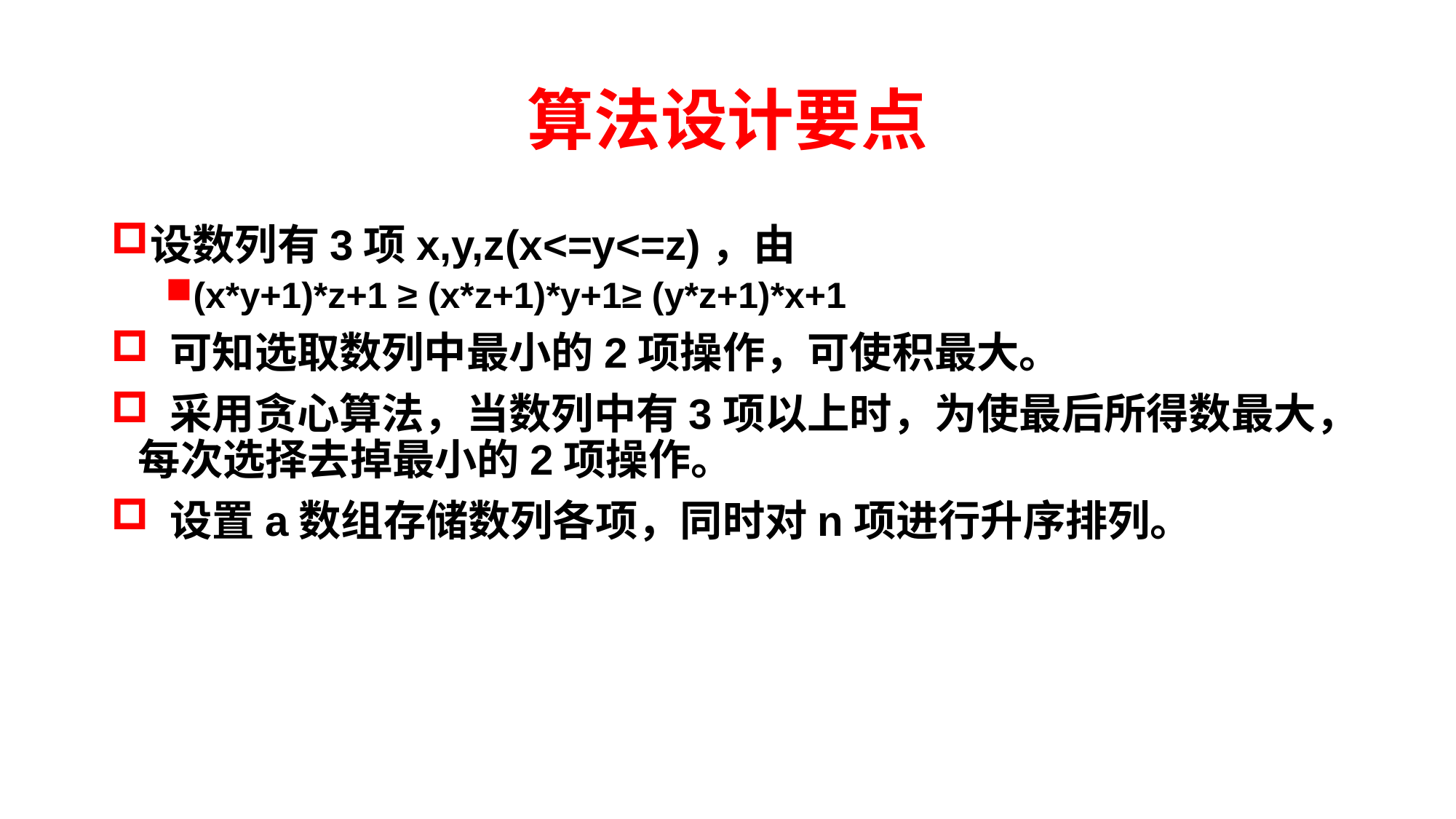

# 算法设计要点
设数列有3项x,y,z(x<=y<=z)，由
(x*y+1)*z+1 ≥ (x*z+1)*y+1≥ (y*z+1)*x+1
 可知选取数列中最小的2项操作，可使积最大。
 采用贪心算法，当数列中有3项以上时，为使最后所得数最大，每次选择去掉最小的2项操作。
 设置a数组存储数列各项，同时对n项进行升序排列。